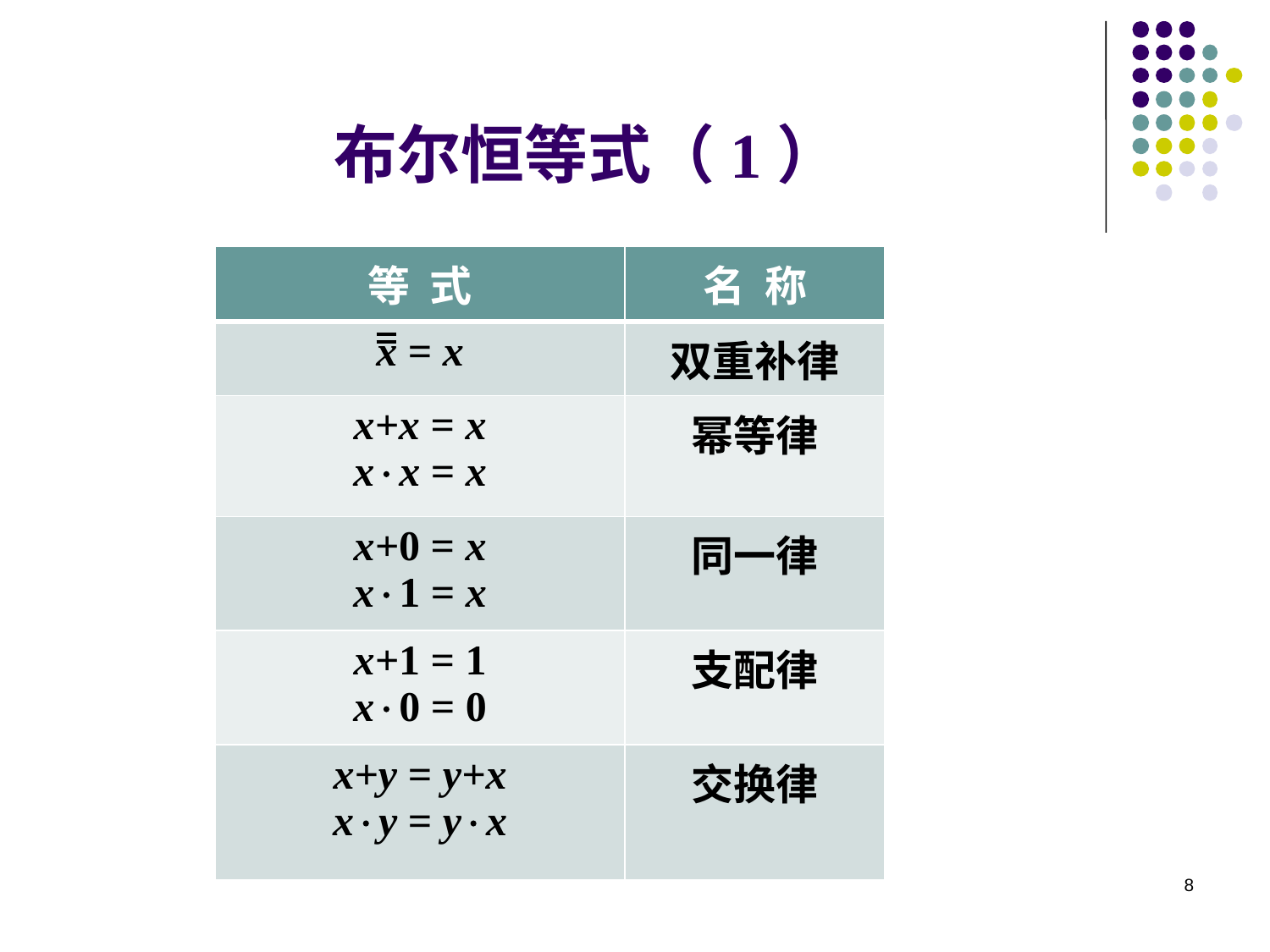

# 布尔恒等式（1）
| 等 式 | 名 称 |
| --- | --- |
| x = x | 双重补律 |
| x+x = x x⋅x = x | 幂等律 |
| x+0 = x x⋅1 = x | 同一律 |
| x+1 = 1 x⋅0 = 0 | 支配律 |
| x+y = y+x x⋅y = y⋅x | 交换律 |
8